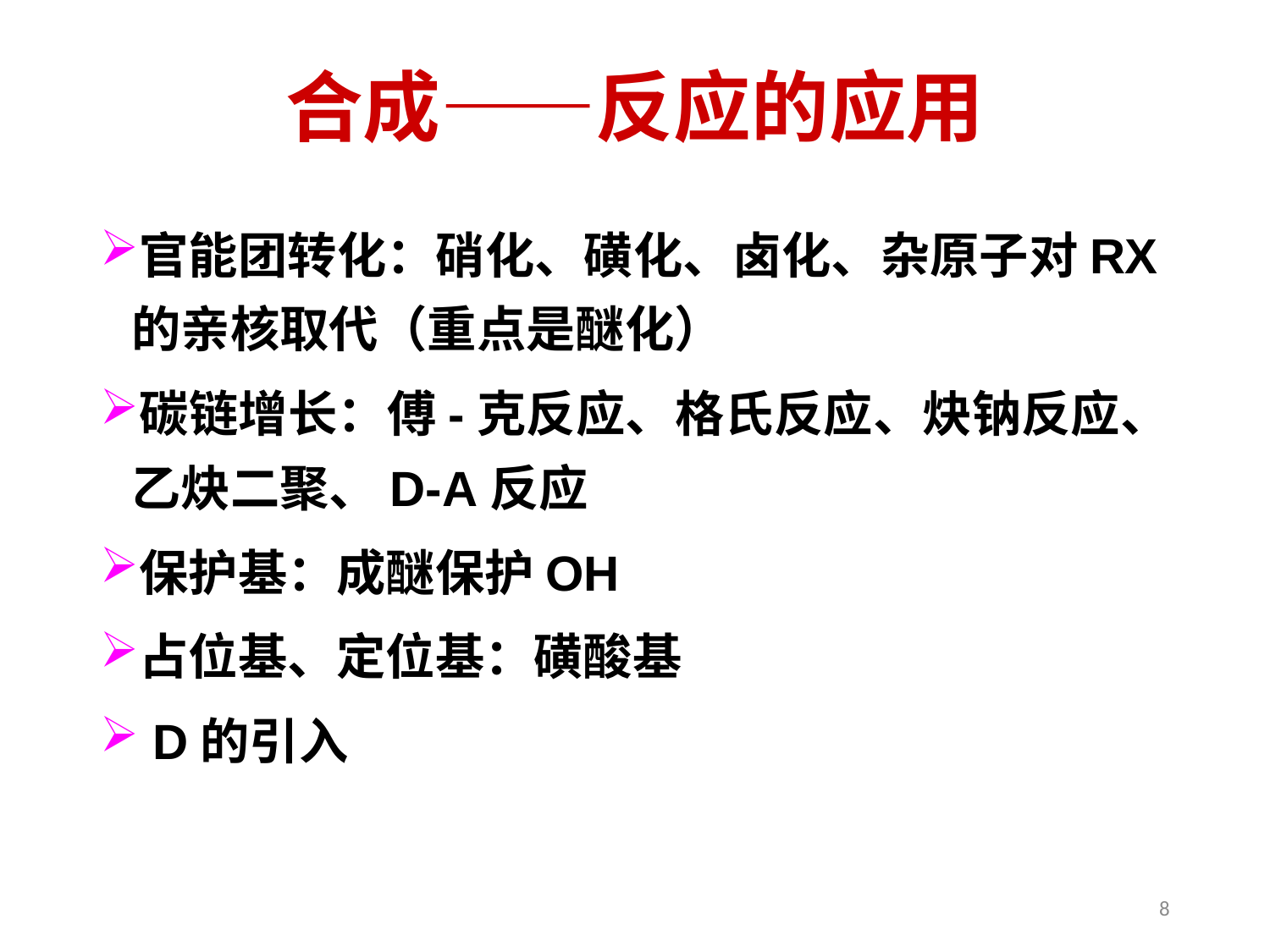

# 合成——反应的应用
官能团转化：硝化、磺化、卤化、杂原子对RX的亲核取代（重点是醚化）
碳链增长：傅-克反应、格氏反应、炔钠反应、乙炔二聚、D-A反应
保护基：成醚保护OH
占位基、定位基：磺酸基
 D的引入
8